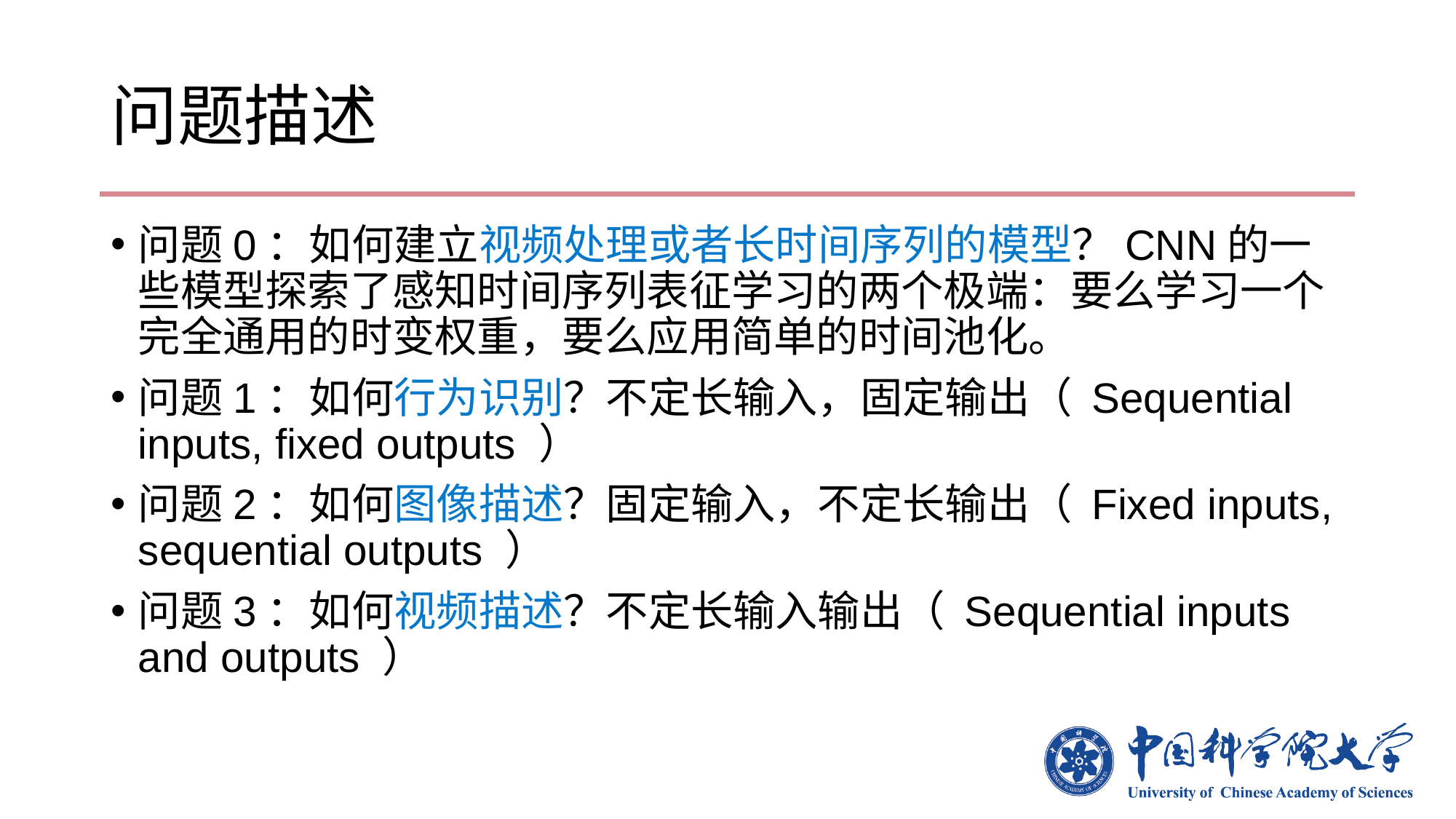

# 问题描述
问题0：如何建立视频处理或者长时间序列的模型？CNN的一些模型探索了感知时间序列表征学习的两个极端：要么学习一个完全通用的时变权重，要么应用简单的时间池化。
问题1：如何行为识别？不定长输入，固定输出（ Sequential inputs, fixed outputs ）
问题2：如何图像描述？固定输入，不定长输出（ Fixed inputs, sequential outputs ）
问题3：如何视频描述？不定长输入输出（ Sequential inputs and outputs ）